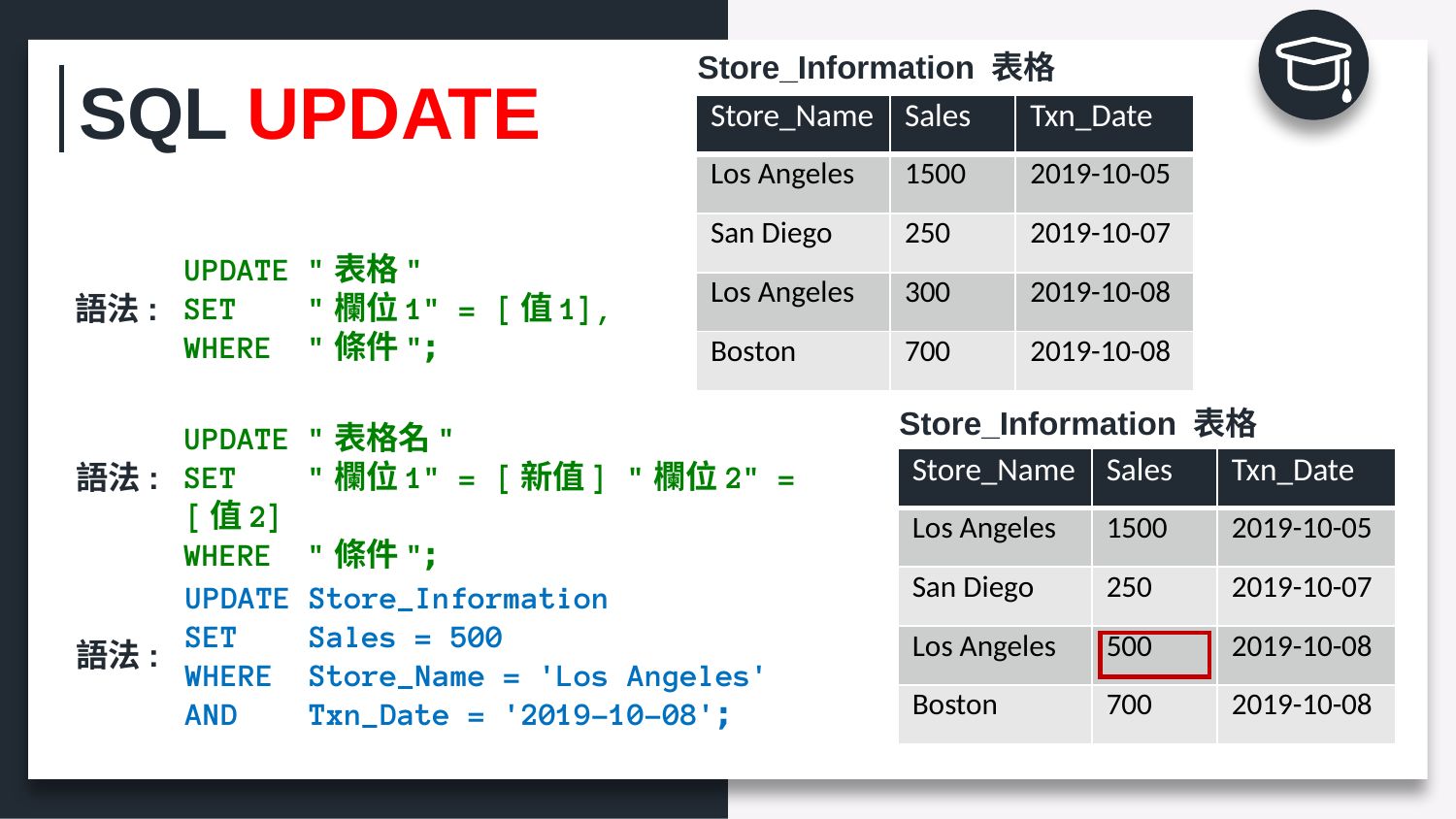

Store_Information 表格
SQL UPDATE
| Store\_Name | Sales | Txn\_Date |
| --- | --- | --- |
| Los Angeles | 1500 | 2019-10-05 |
| San Diego | 250 | 2019-10-07 |
| Los Angeles | 300 | 2019-10-08 |
| Boston | 700 | 2019-10-08 |
UPDATE "表格"
SET    "欄位1" = [值1],
WHERE  "條件";
語法:
Store_Information 表格
UPDATE "表格名"
SET    "欄位1" = [新值] "欄位2" = [值2]
WHERE  "條件";
| Store\_Name | Sales | Txn\_Date |
| --- | --- | --- |
| Los Angeles | 1500 | 2019-10-05 |
| San Diego | 250 | 2019-10-07 |
| Los Angeles | 500 | 2019-10-08 |
| Boston | 700 | 2019-10-08 |
語法:
UPDATE Store_Information
SET    Sales = 500
WHERE  Store_Name = 'Los Angeles'
AND    Txn_Date = '2019-10-08';
語法: